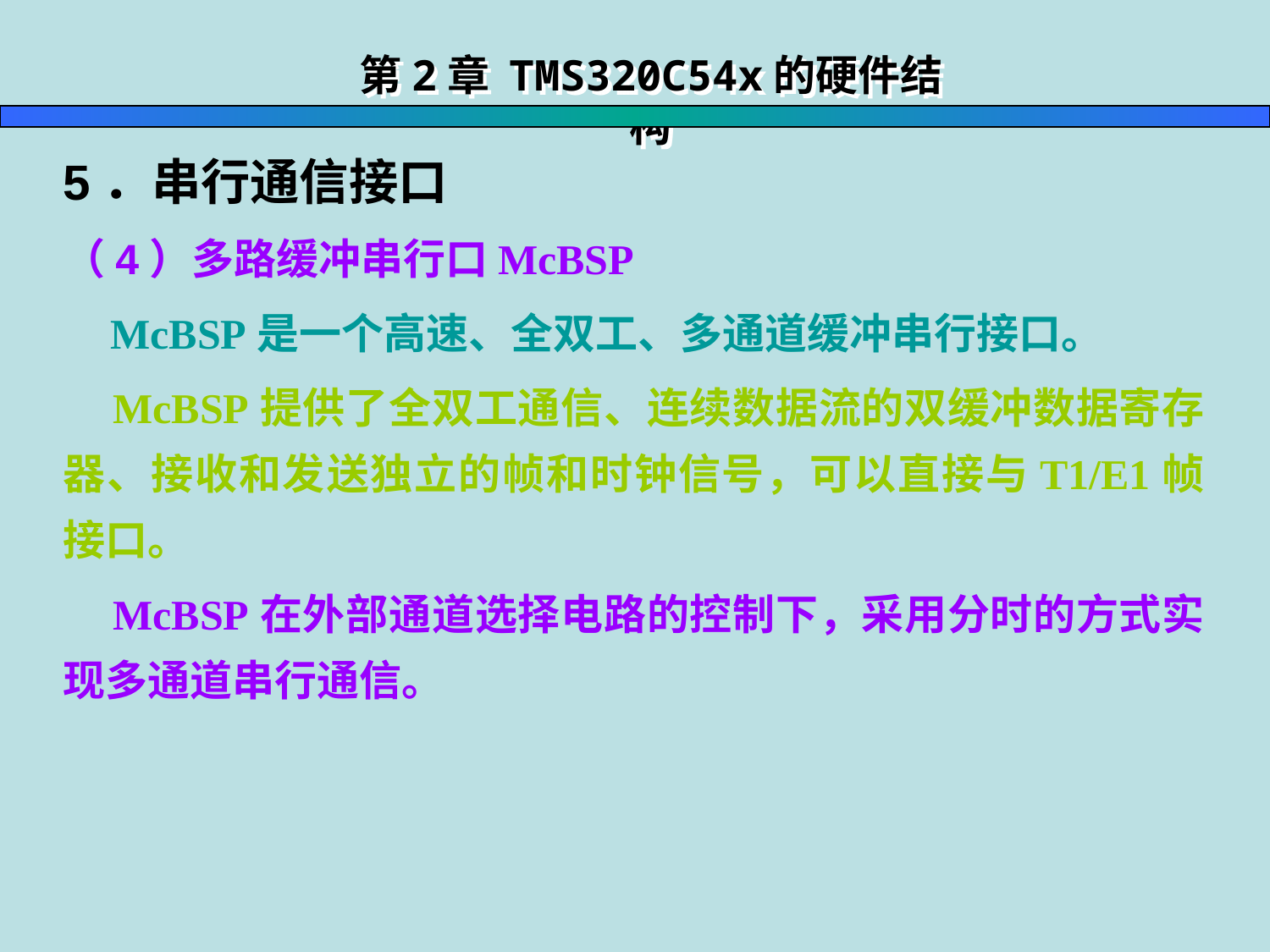

第2章 TMS320C54x的硬件结构

5．串行通信接口
（4）多路缓冲串行口McBSP
    McBSP是一个高速、全双工、多通道缓冲串行接口。
    McBSP提供了全双工通信、连续数据流的双缓冲数据寄存器、接收和发送独立的帧和时钟信号，可以直接与T1/E1帧接口。
    McBSP在外部通道选择电路的控制下，采用分时的方式实现多通道串行通信。
120